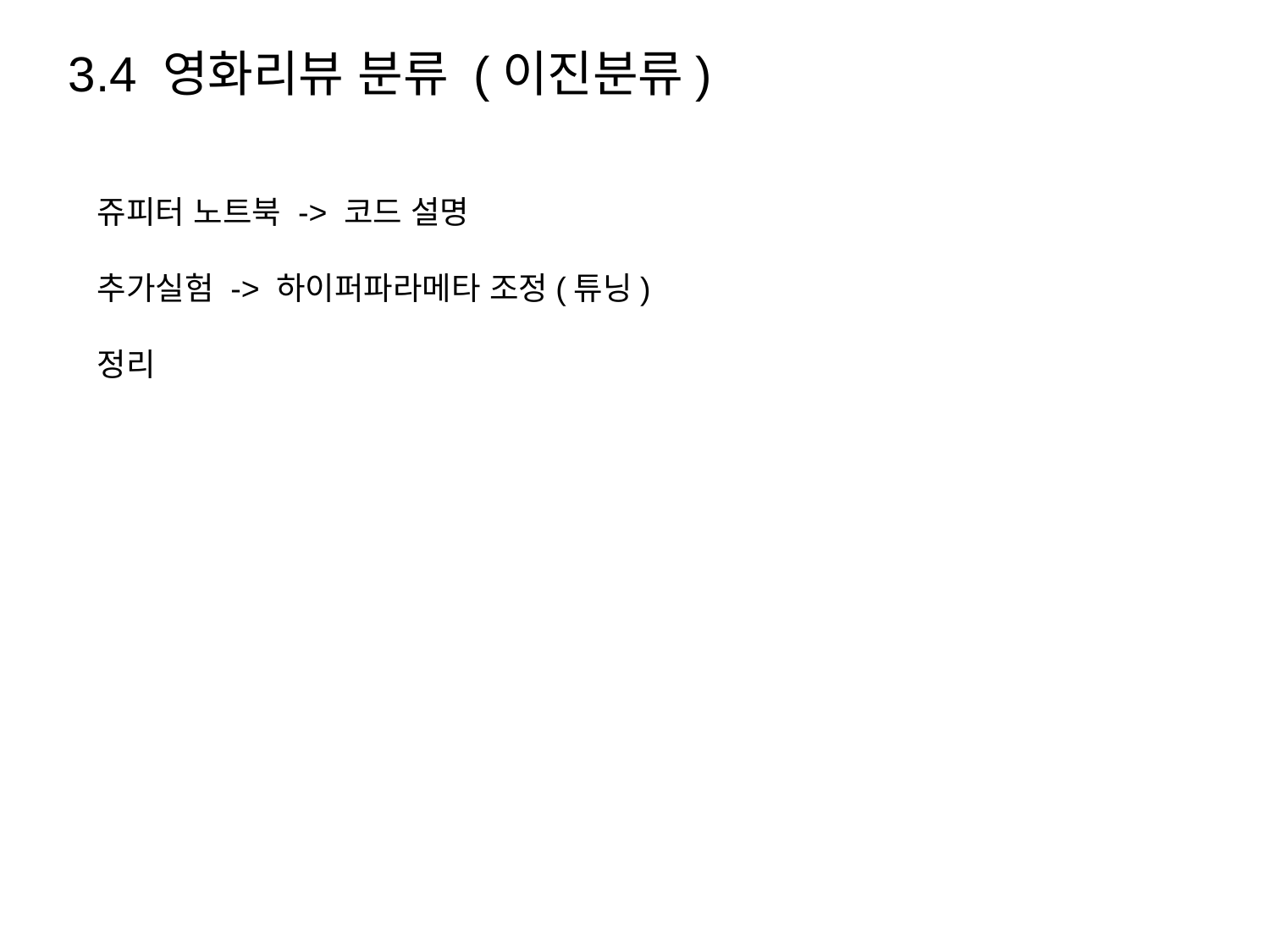

3.4 영화리뷰 분류 (이진분류)
쥬피터 노트북 -> 코드 설명

추가실험 -> 하이퍼파라메타 조정(튜닝)

정리